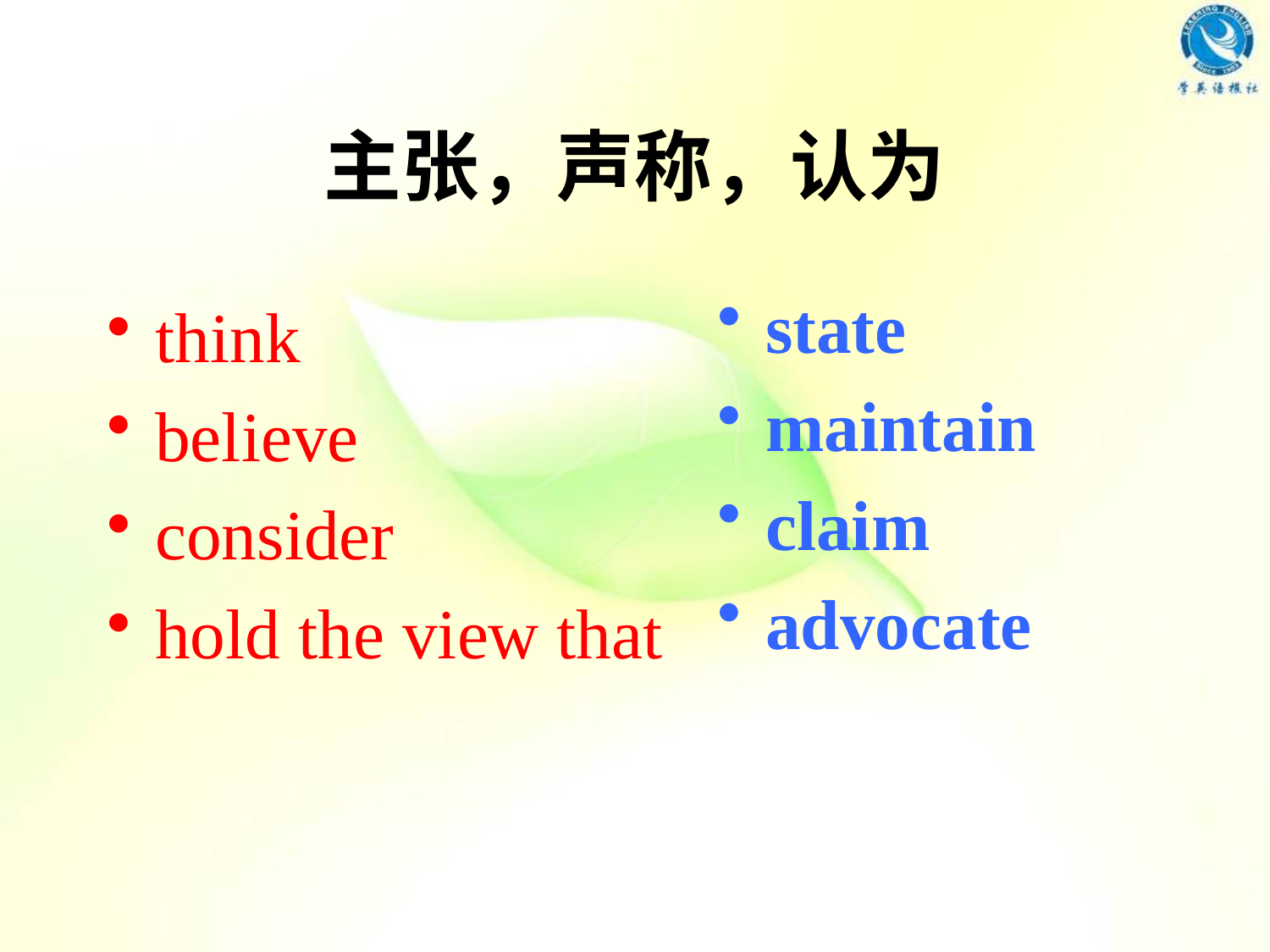

# 主张，声称，认为
state
maintain
claim
advocate

think
believe
consider
hold the view that